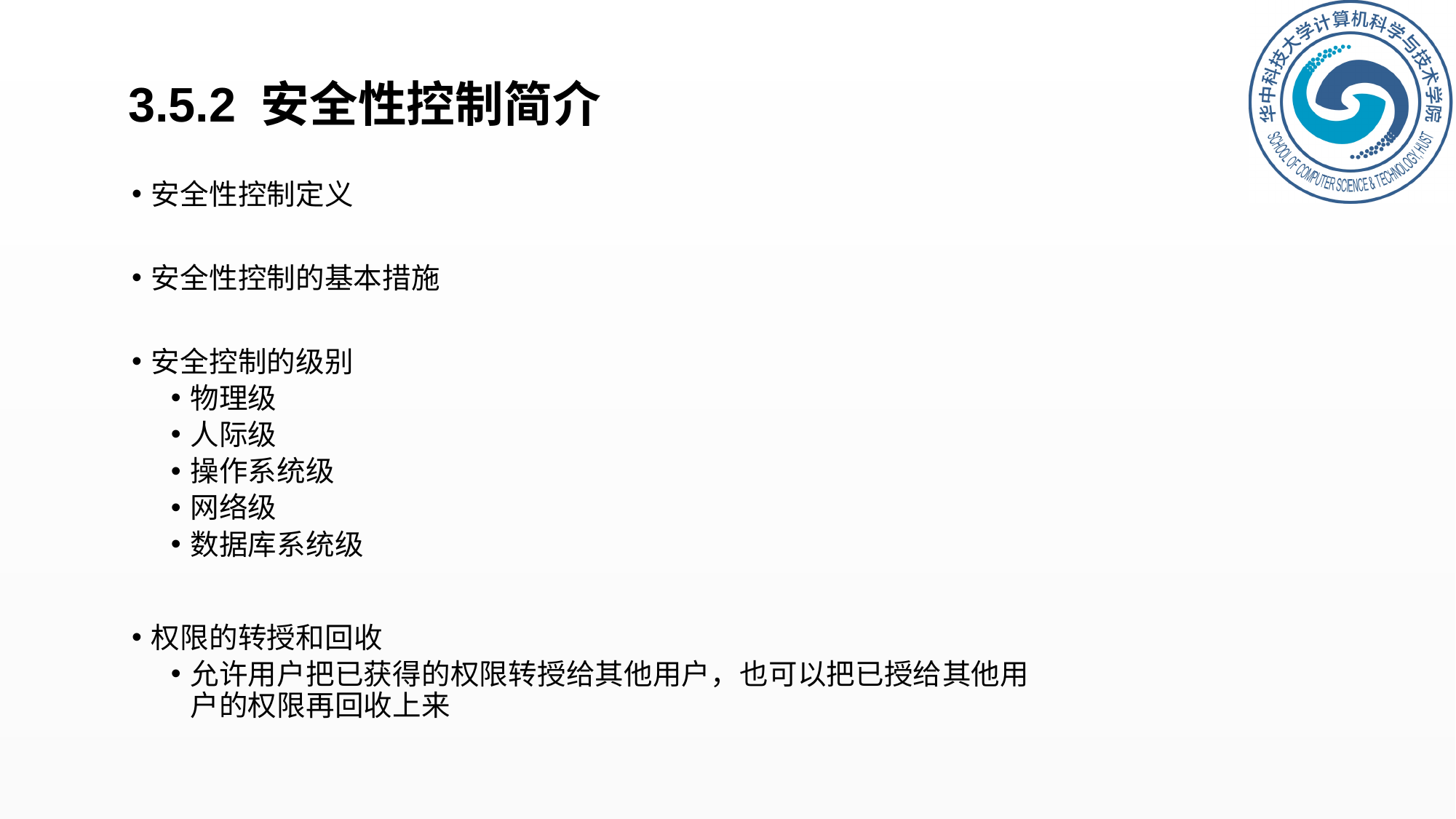

# 3.5.2 安全性控制简介
安全性控制定义

安全性控制的基本措施

安全控制的级别
物理级
人际级
操作系统级
网络级
数据库系统级

权限的转授和回收
允许用户把已获得的权限转授给其他用户，也可以把已授给其他用户的权限再回收上来